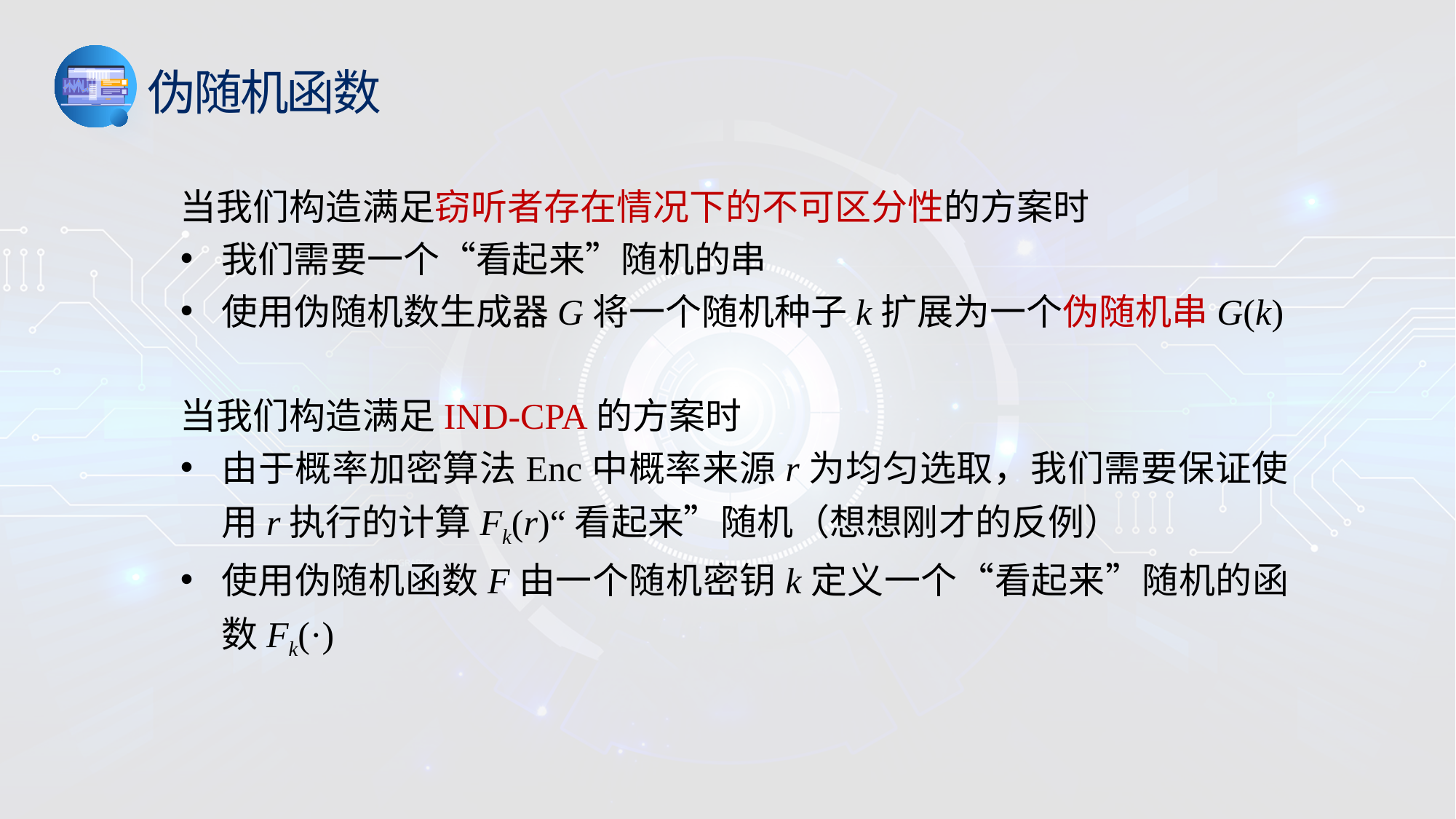

伪随机函数

当我们构造满足窃听者存在情况下的不可区分性的方案时
我们需要一个“看起来”随机的串
使用伪随机数生成器G将一个随机种子k扩展为一个伪随机串G(k)
当我们构造满足IND-CPA的方案时
由于概率加密算法Enc中概率来源r为均匀选取，我们需要保证使用r执行的计算Fk(r)“看起来”随机（想想刚才的反例）
使用伪随机函数F由一个随机密钥k定义一个“看起来”随机的函数Fk(·)